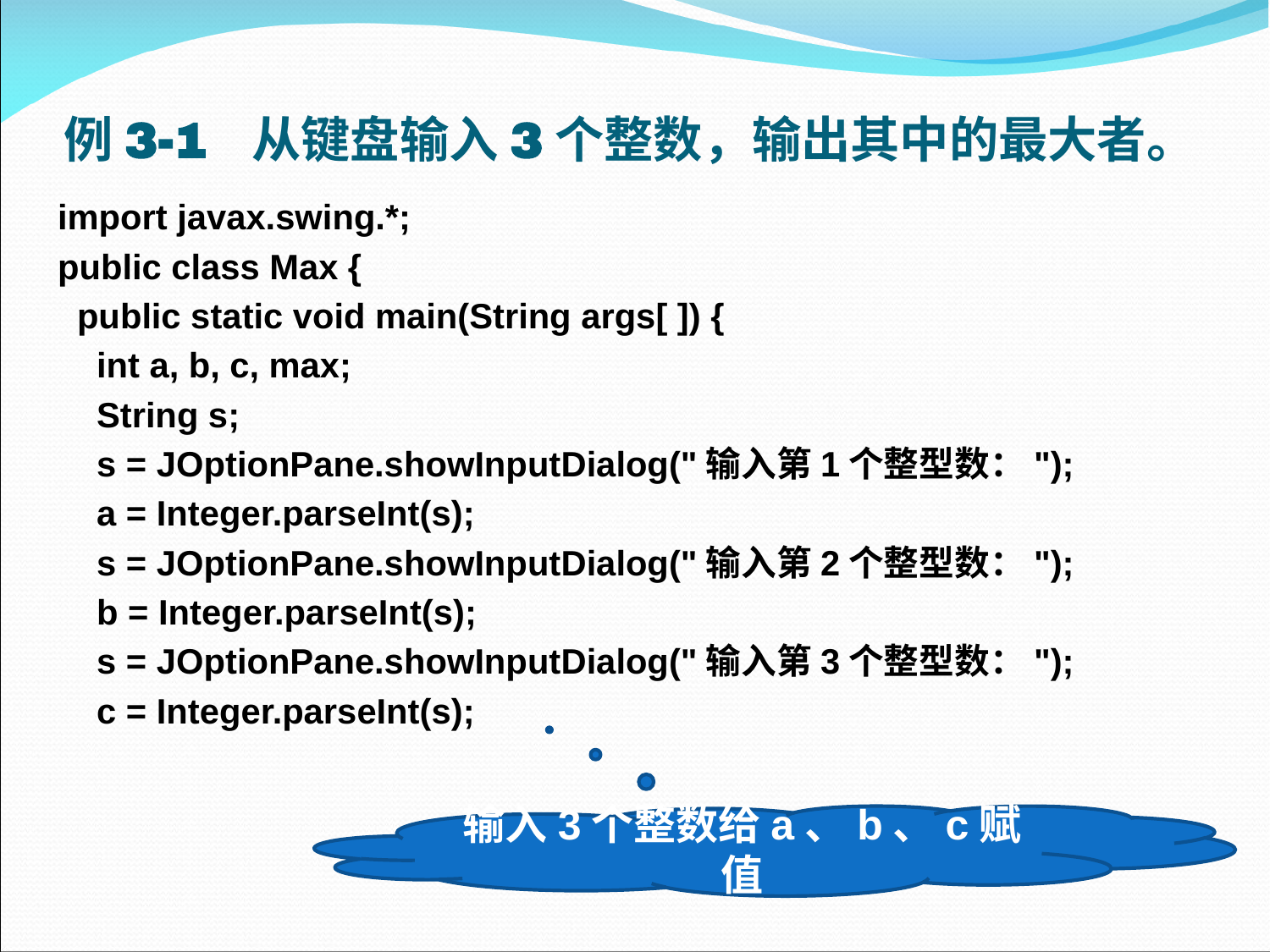

# 例3-1  从键盘输入3个整数，输出其中的最大者。
import javax.swing.*;
public class Max {
  public static void main(String args[ ]) {
    int a, b, c, max;
    String s;
    s = JOptionPane.showInputDialog("输入第1个整型数：");
    a = Integer.parseInt(s);
    s = JOptionPane.showInputDialog("输入第2个整型数：");
    b = Integer.parseInt(s);
    s = JOptionPane.showInputDialog("输入第3个整型数：");
    c = Integer.parseInt(s);

输入3个整数给a、b、c赋值